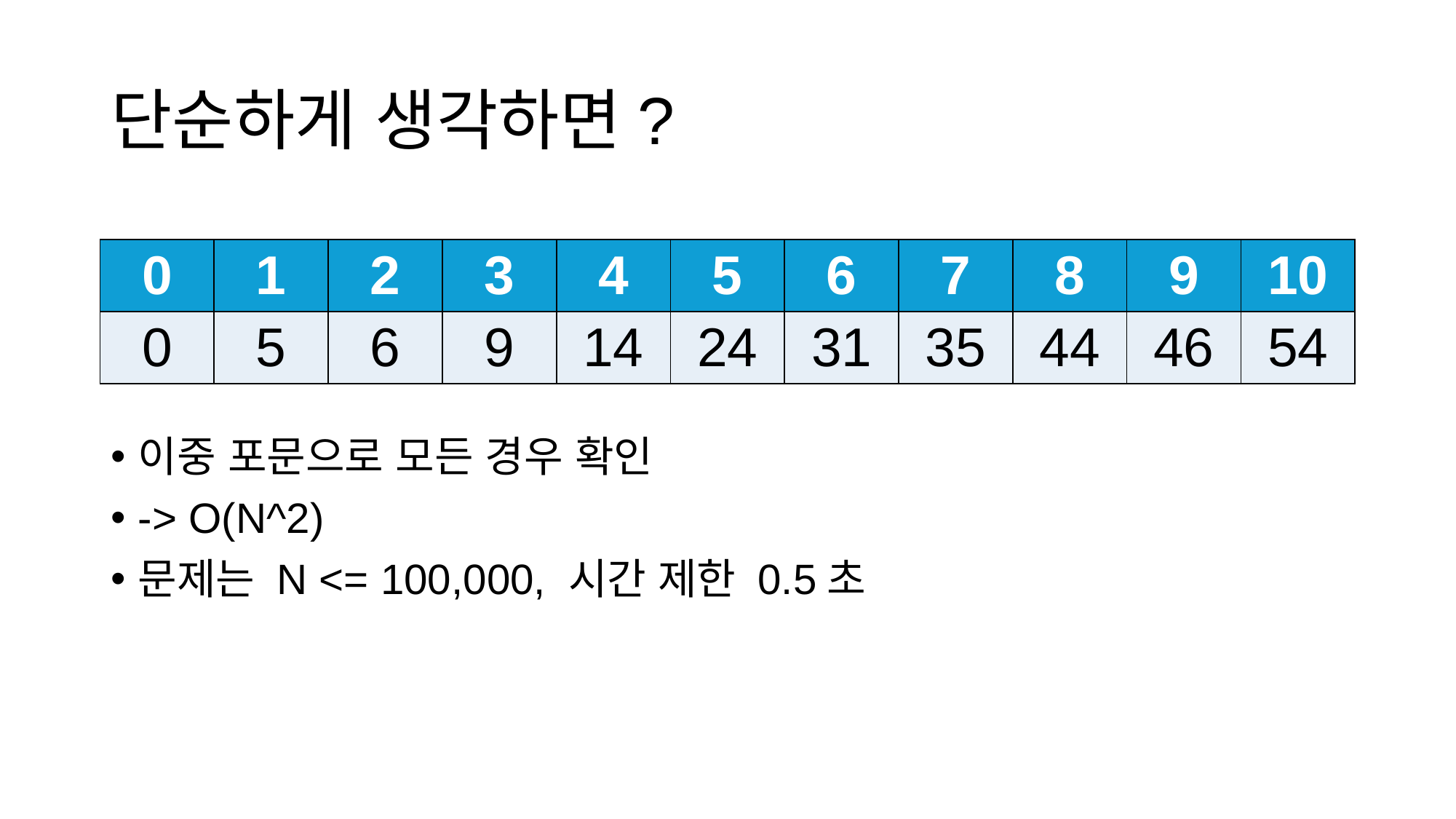

# 단순하게 생각하면?
| 0 | 1 | 2 | 3 | 4 | 5 | 6 | 7 | 8 | 9 | 10 |
| --- | --- | --- | --- | --- | --- | --- | --- | --- | --- | --- |
| 0 | 5 | 6 | 9 | 14 | 24 | 31 | 35 | 44 | 46 | 54 |
이중 포문으로 모든 경우 확인
-> O(N^2)
문제는 N <= 100,000, 시간 제한 0.5초